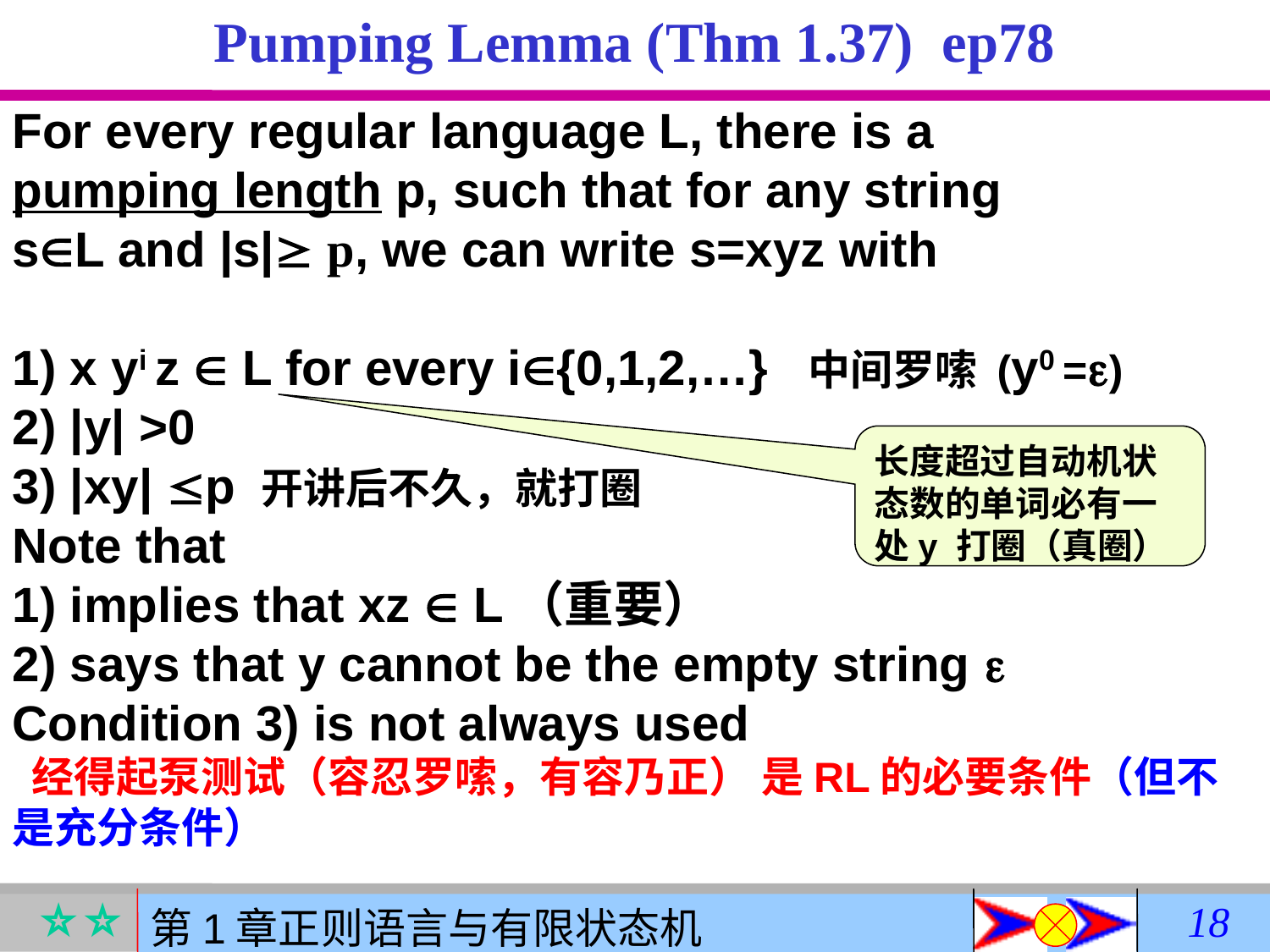

# Pumping Lemma (Thm 1.37)  ep78
For every regular language L, there is a
pumping length p, such that for any string
s∈L and |s|≥ p, we can write s=xyz with
1) x yi z ∈ L for every i∈{0,1,2,…}  中间罗嗦 (y0 =ε)
2) |y| >0
3) |xy| ≤p 开讲后不久，就打圈
Note that
1) implies that xz ∈ L（重要）
2) says that y cannot be the empty string ε
Condition 3) is not always used
 经得起泵测试（容忍罗嗦，有容乃正） 是RL的必要条件（但不是充分条件）
长度超过自动机状态数的单词必有一处y 打圈（真圈）